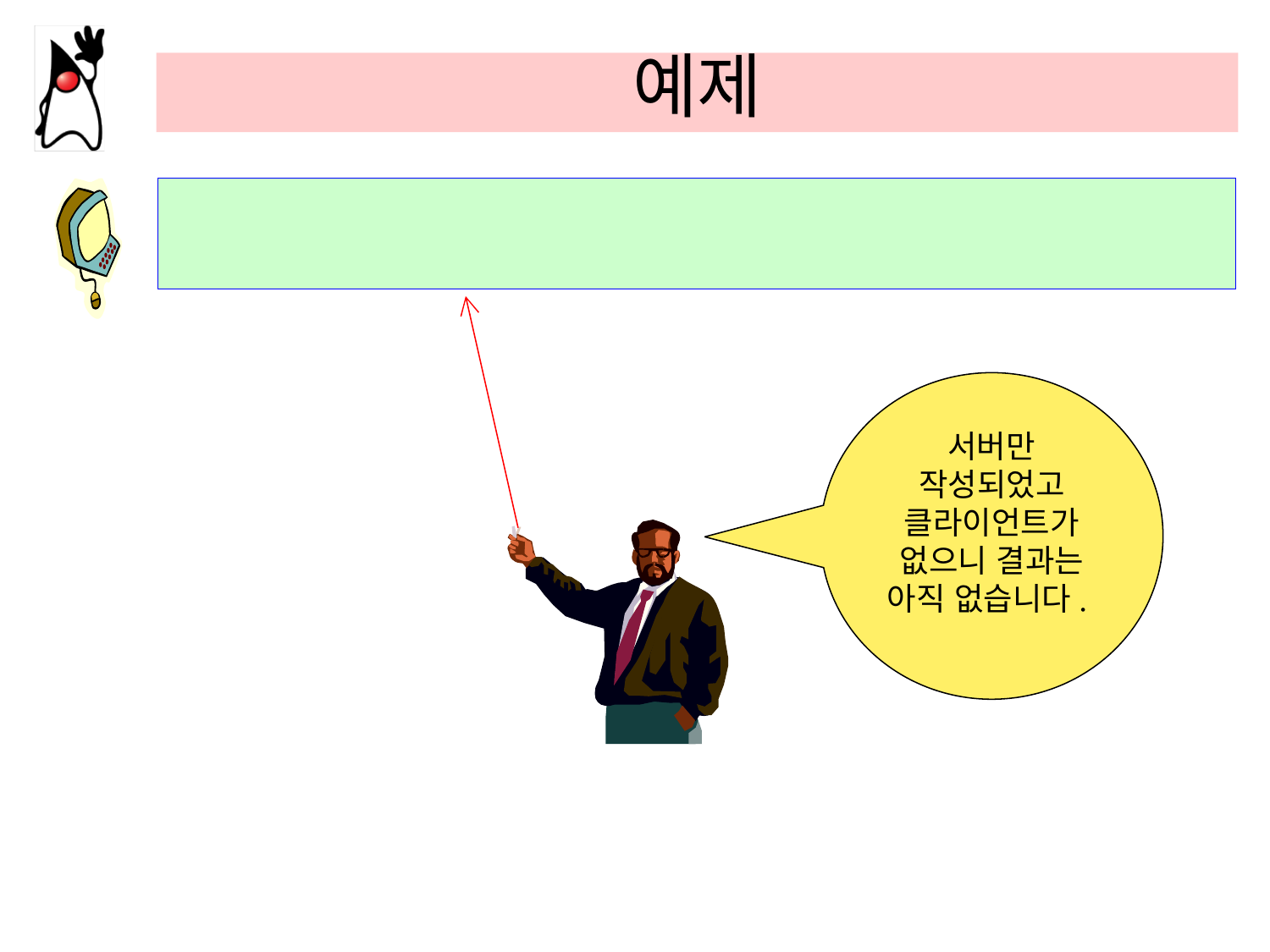

# 예제

서버만 작성되었고 클라이언트가 없으니 결과는 아직 없습니다.